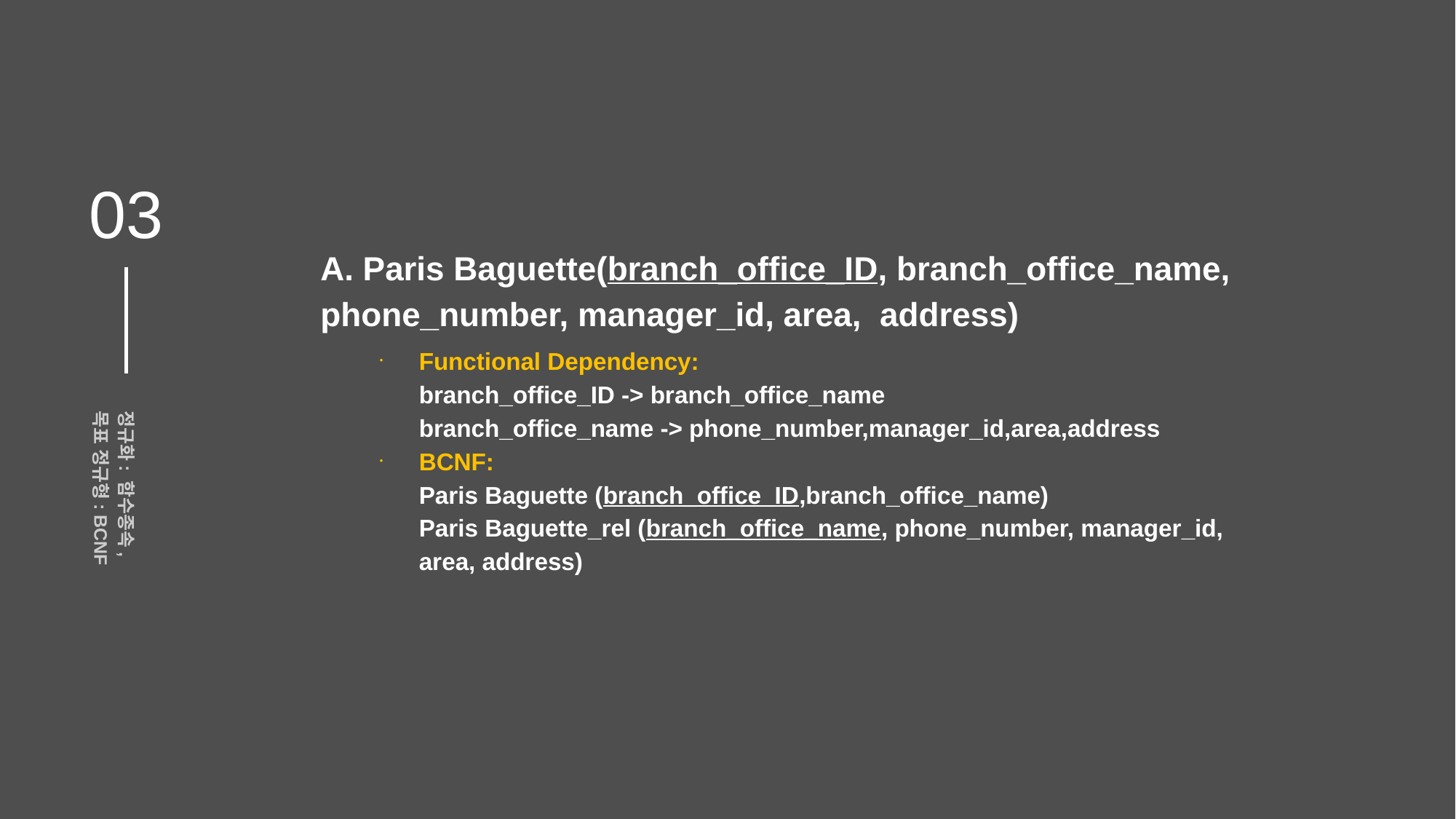

03
A. Paris Baguette(branch_office_ID, branch_office_name, phone_number, manager_id, area,  address)

Functional Dependency:
branch_office_ID -> branch_office_name
branch_office_name -> phone_number,manager_id,area,address
BCNF:
Paris Baguette (branch_office_ID,branch_office_name)
Paris Baguette_rel (branch_office_name, phone_number, manager_id, area, address)
정규화: 함수종속,
목표 정규형: BCNF